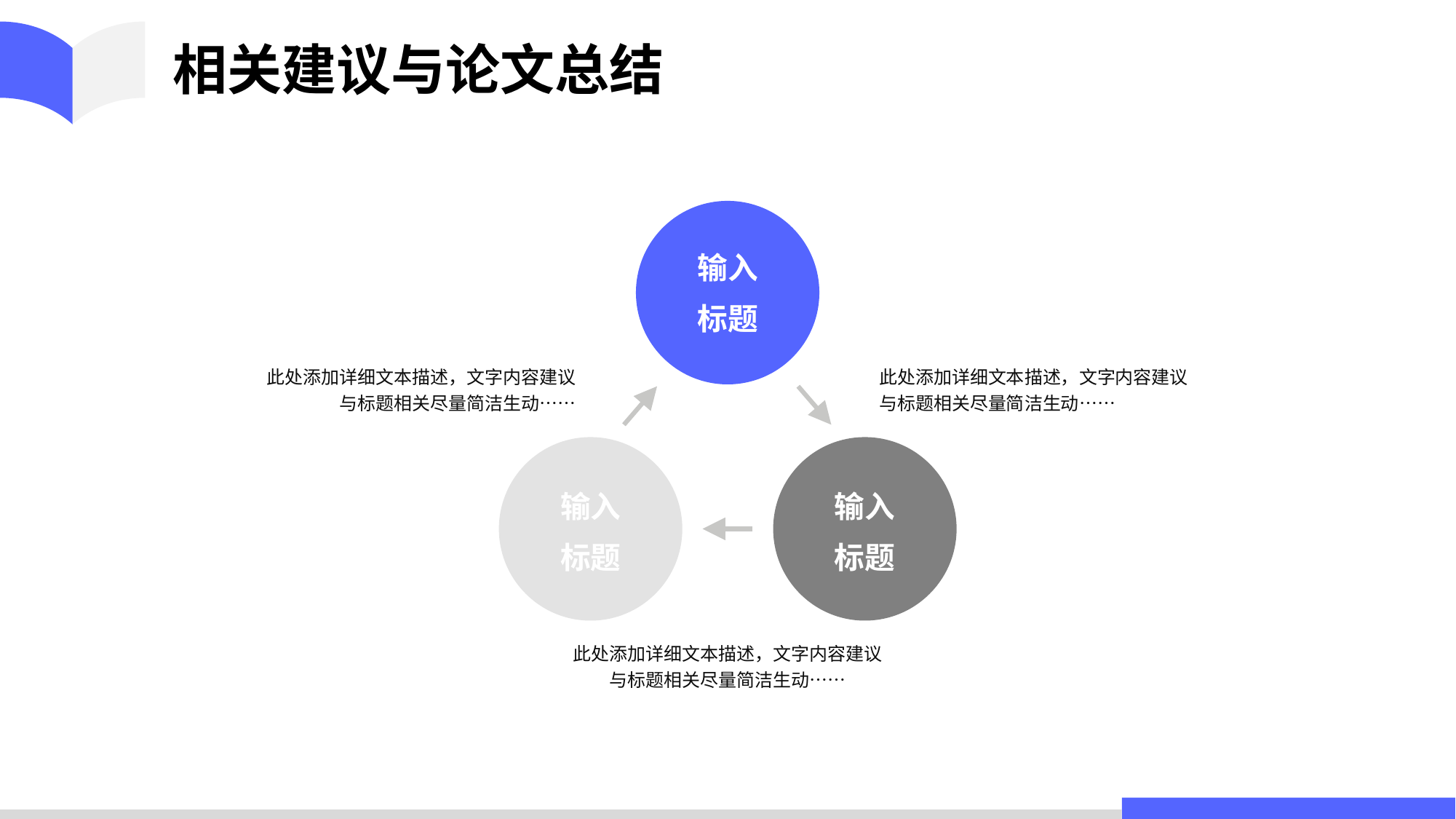

相关建议与论文总结

输入
标题

输入
标题
输入
标题
此处添加详细文本描述，文字内容建议与标题相关尽量简洁生动……
此处添加详细文本描述，文字内容建议与标题相关尽量简洁生动……
此处添加详细文本描述，文字内容建议与标题相关尽量简洁生动……